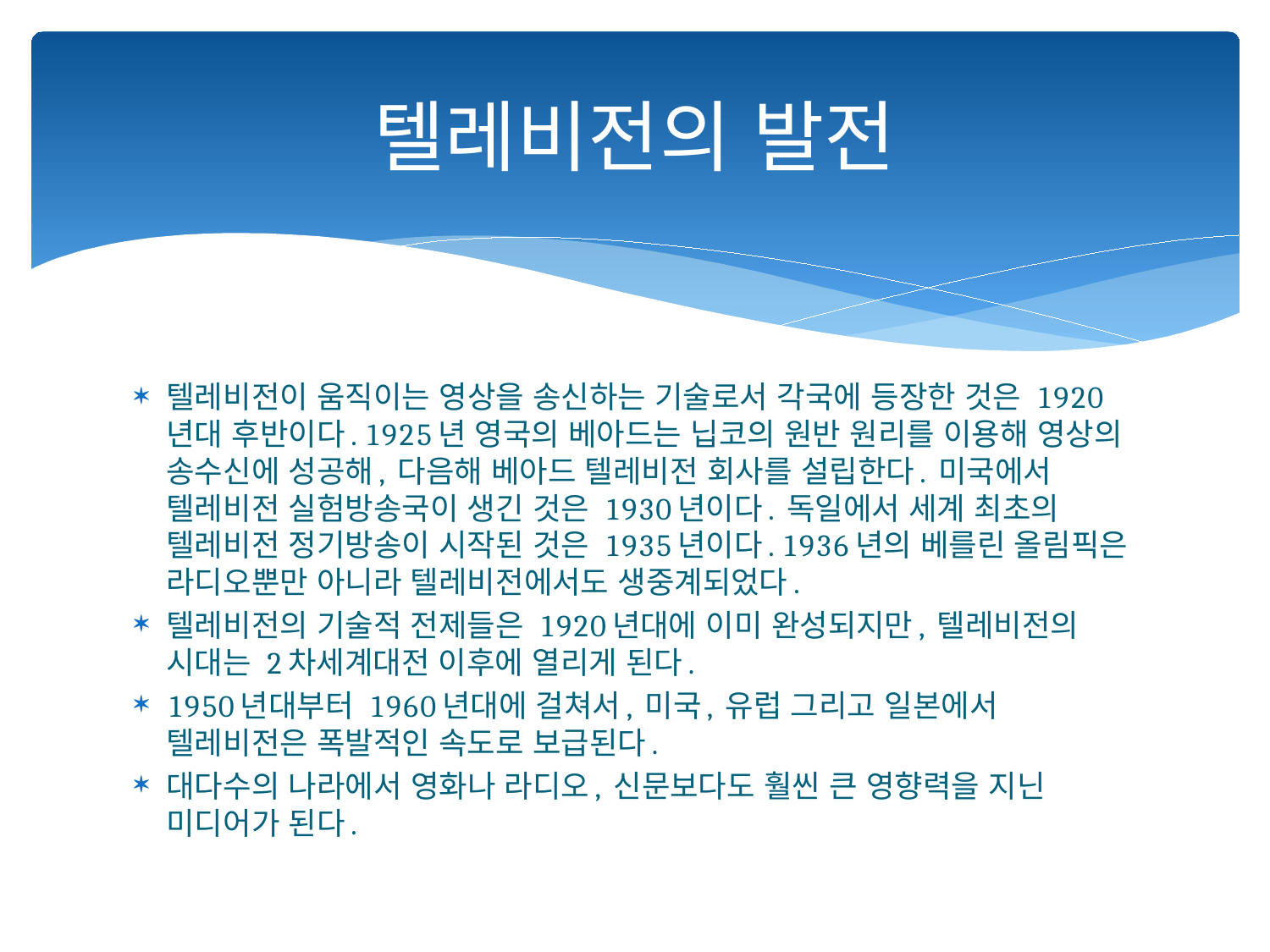

# 텔레비전의 발전
텔레비전이 움직이는 영상을 송신하는 기술로서 각국에 등장한 것은 1920년대 후반이다. 1925년 영국의 베아드는 닙코의 원반 원리를 이용해 영상의 송수신에 성공해, 다음해 베아드 텔레비전 회사를 설립한다. 미국에서 텔레비전 실험방송국이 생긴 것은 1930년이다. 독일에서 세계 최초의 텔레비전 정기방송이 시작된 것은 1935년이다. 1936년의 베를린 올림픽은 라디오뿐만 아니라 텔레비전에서도 생중계되었다.
텔레비전의 기술적 전제들은 1920년대에 이미 완성되지만, 텔레비전의 시대는 2차세계대전 이후에 열리게 된다.
1950년대부터 1960년대에 걸쳐서, 미국, 유럽 그리고 일본에서 텔레비전은 폭발적인 속도로 보급된다.
대다수의 나라에서 영화나 라디오, 신문보다도 훨씬 큰 영향력을 지닌 미디어가 된다.